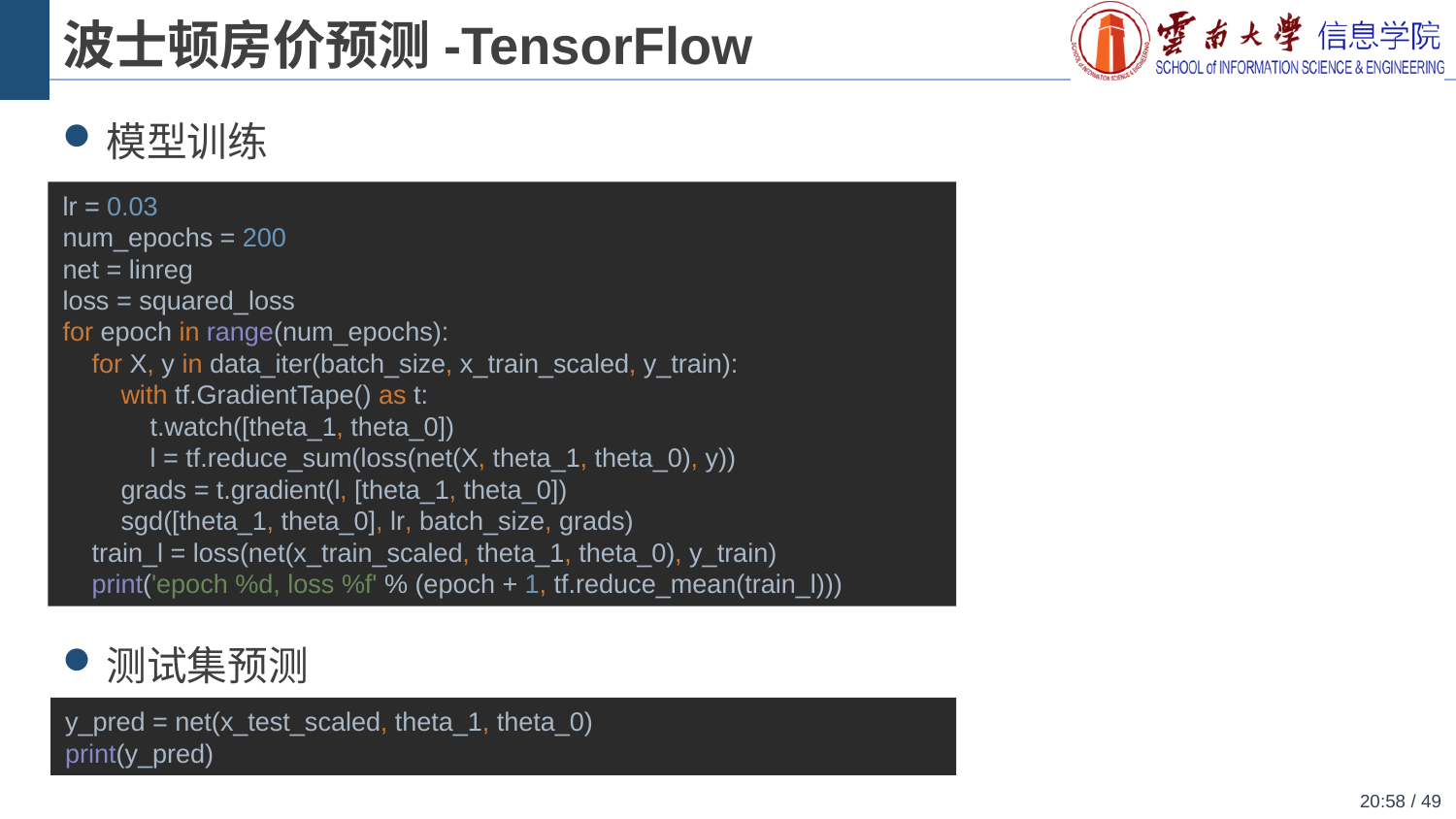

# 波士顿房价预测-TensorFlow
模型训练

测试集预测
lr = 0.03
num_epochs = 200
net = linreg
loss = squared_loss
for epoch in range(num_epochs):
    for X, y in data_iter(batch_size, x_train_scaled, y_train):
        with tf.GradientTape() as t:
            t.watch([theta_1, theta_0])
            l = tf.reduce_sum(loss(net(X, theta_1, theta_0), y))
        grads = t.gradient(l, [theta_1, theta_0])
        sgd([theta_1, theta_0], lr, batch_size, grads)
    train_l = loss(net(x_train_scaled, theta_1, theta_0), y_train)
    print('epoch %d, loss %f' % (epoch + 1, tf.reduce_mean(train_l)))
y_pred = net(x_test_scaled, theta_1, theta_0)
print(y_pred)